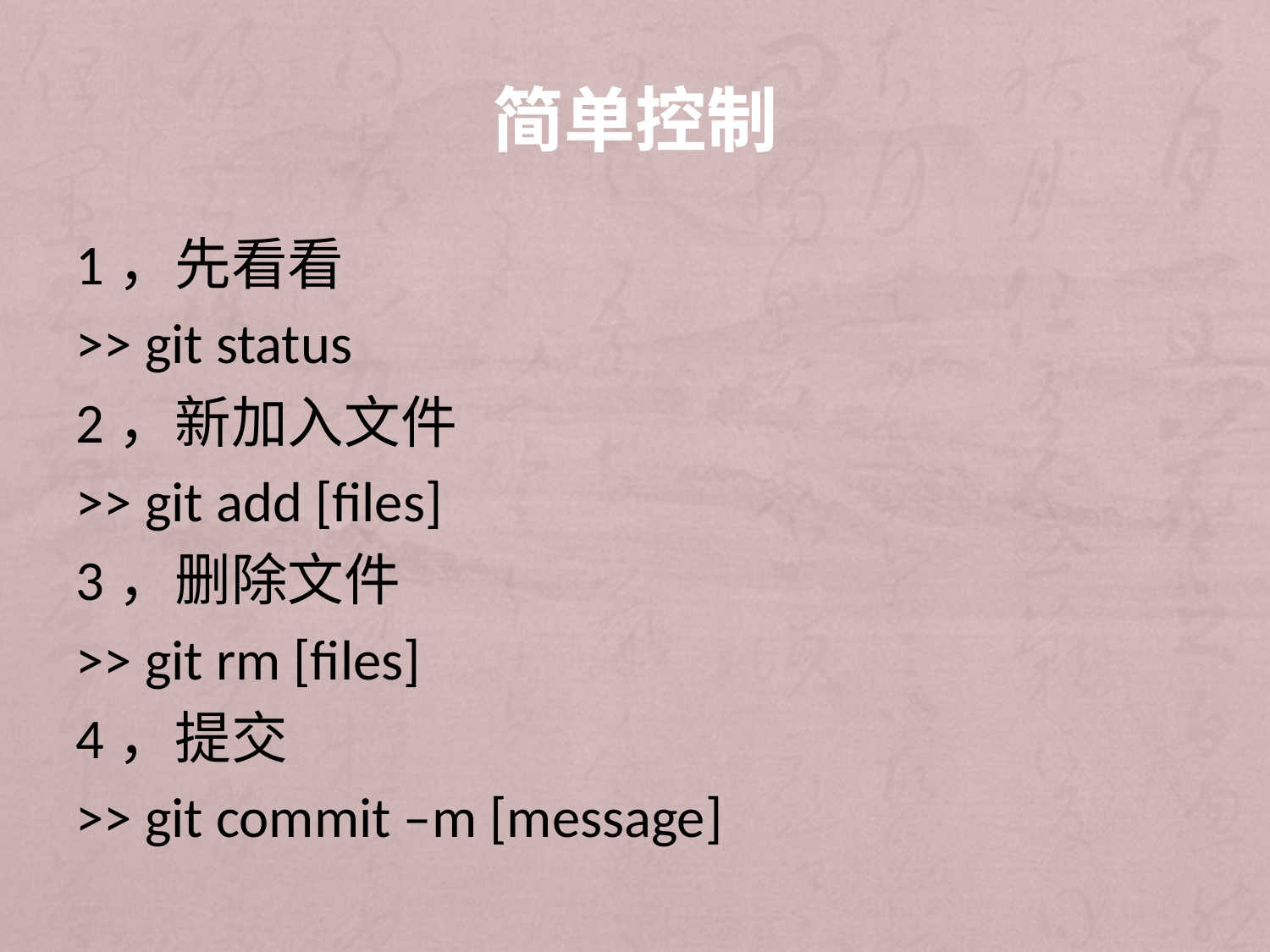

# 简单控制
1，先看看
>> git status
2，新加入文件
>> git add [files]
3，删除文件
>> git rm [files]
4，提交
>> git commit –m [message]